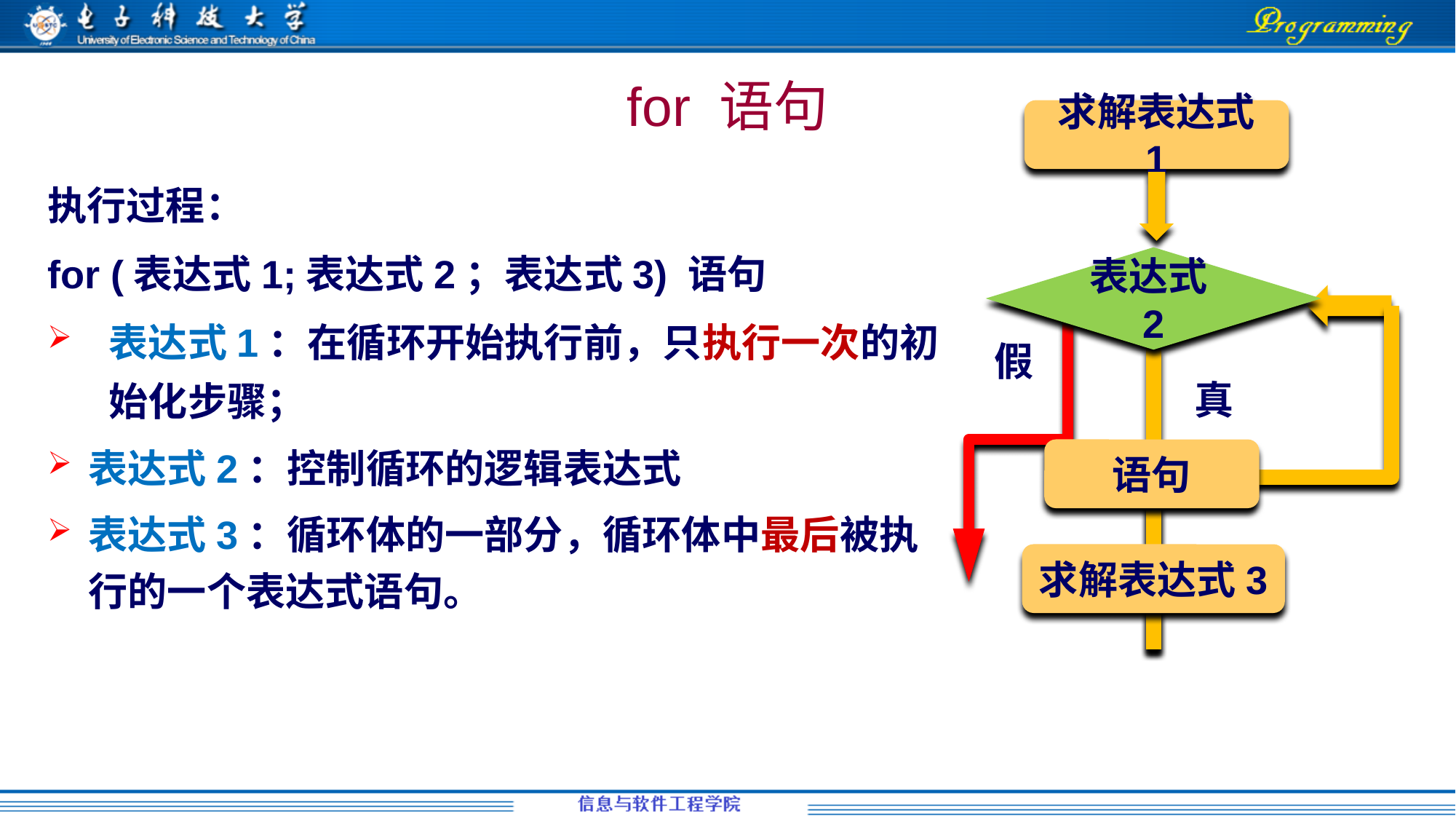

# for 语句
求解表达式 1
执行过程：
for (表达式1;表达式2；表达式3) 语句
表达式1：在循环开始执行前，只执行一次的初始化步骤；
表达式2：控制循环的逻辑表达式
表达式3：循环体的一部分，循环体中最后被执行的一个表达式语句。

表达式2

假
真
语句
求解表达式3